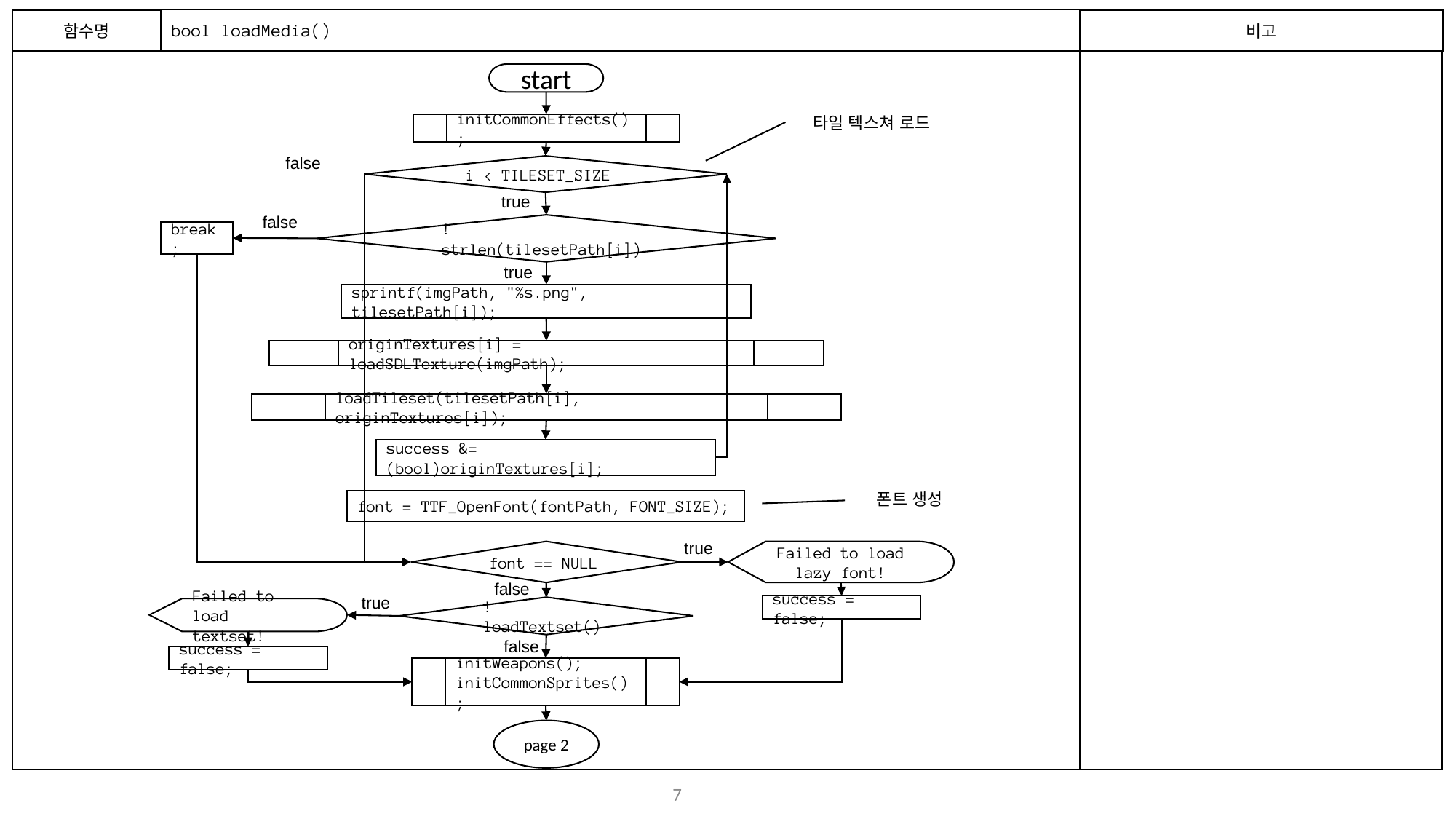

함수명
# bool loadMedia()
비고

start
타일 텍스쳐 로드
initCommonEffects();
false
i < TILESET_SIZE
true
false
!strlen(tilesetPath[i])
break;
true
sprintf(imgPath, "%s.png", tilesetPath[i]);
originTextures[i] = loadSDLTexture(imgPath);
loadTileset(tilesetPath[i], originTextures[i]);
success &= (bool)originTextures[i];
폰트 생성
font = TTF_OpenFont(fontPath, FONT_SIZE);
true
font == NULL
Failed to load lazy font!
false
true
success = false;
!loadTextset()
Failed to load textset!
false
success = false;
initWeapons();
initCommonSprites();
page 2
7